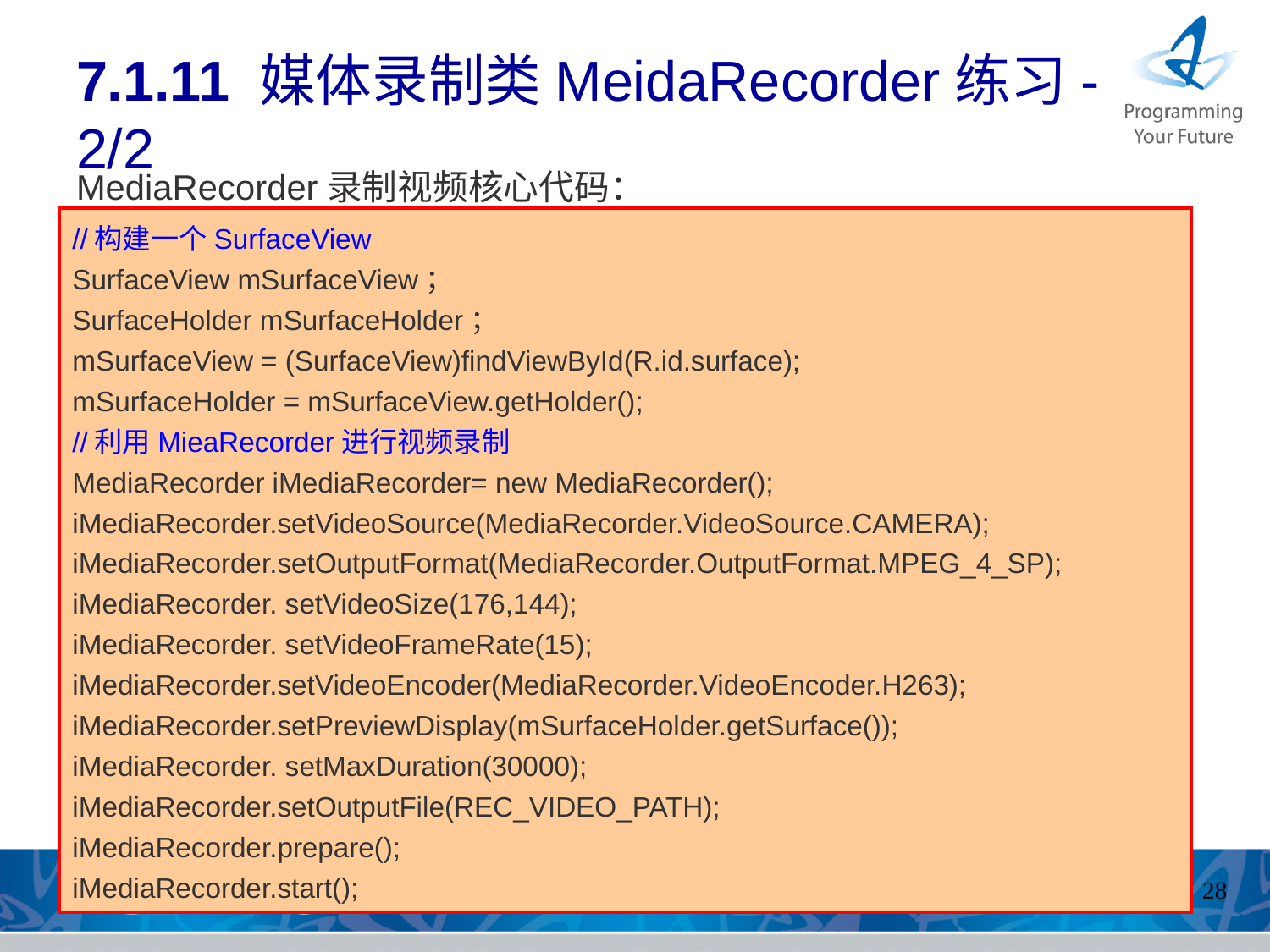

# 7.1.11 媒体录制类MeidaRecorder练习-2/2
MediaRecorder录制视频核心代码：
//构建一个SurfaceView
SurfaceView mSurfaceView；
SurfaceHolder mSurfaceHolder；
mSurfaceView = (SurfaceView)findViewById(R.id.surface);
mSurfaceHolder = mSurfaceView.getHolder();
//利用MieaRecorder进行视频录制
MediaRecorder iMediaRecorder= new MediaRecorder();
iMediaRecorder.setVideoSource(MediaRecorder.VideoSource.CAMERA);
iMediaRecorder.setOutputFormat(MediaRecorder.OutputFormat.MPEG_4_SP);
iMediaRecorder. setVideoSize(176,144);
iMediaRecorder. setVideoFrameRate(15);
iMediaRecorder.setVideoEncoder(MediaRecorder.VideoEncoder.H263);
iMediaRecorder.setPreviewDisplay(mSurfaceHolder.getSurface());
iMediaRecorder. setMaxDuration(30000);
iMediaRecorder.setOutputFile(REC_VIDEO_PATH);
iMediaRecorder.prepare();
iMediaRecorder.start();